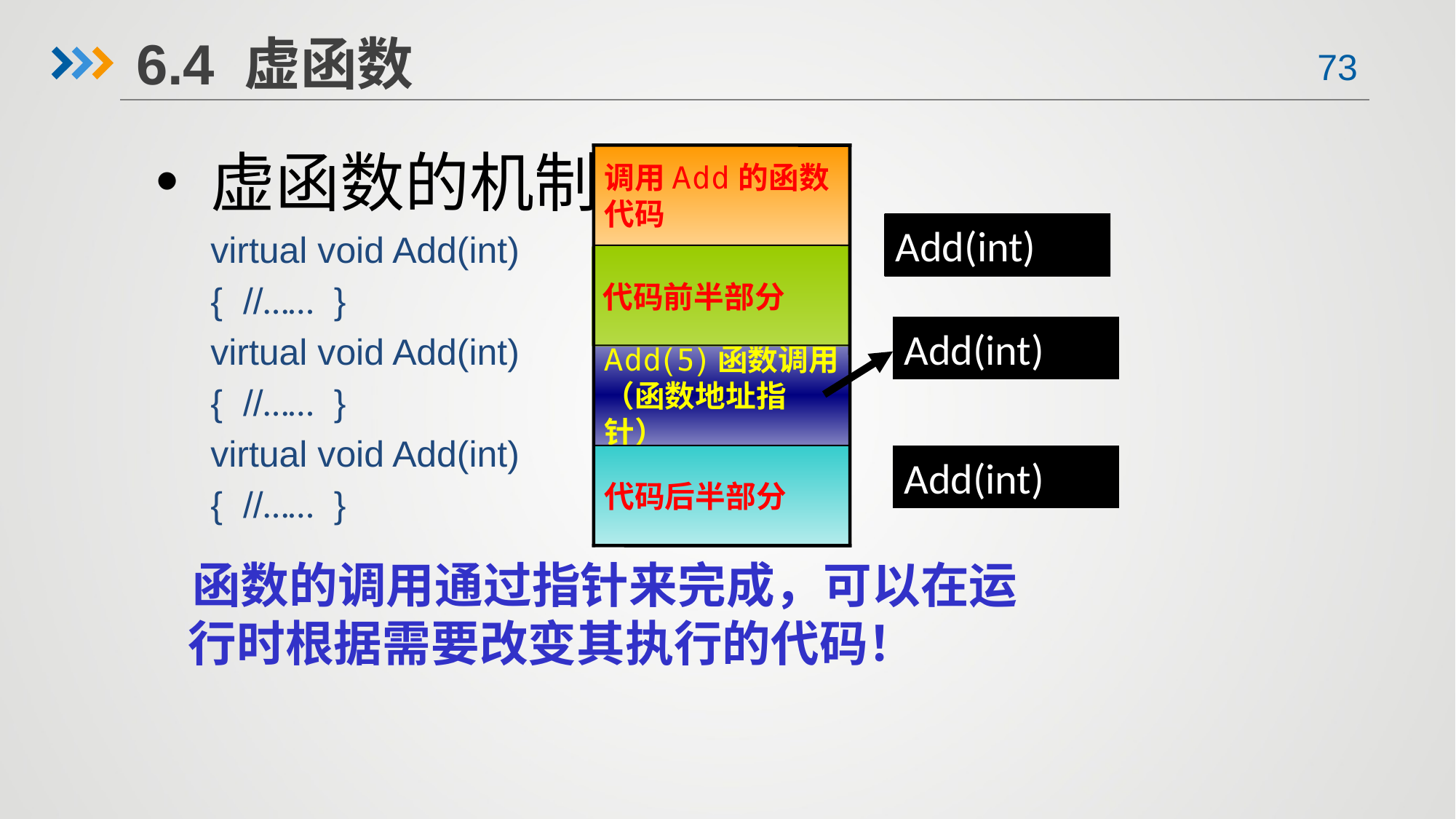

6.4 虚函数
虚函数的机制
	virtual void Add(int)
	{  //……  }
	virtual void Add(int)
	{  //……  }
	virtual void Add(int)
	{  //……  }
调用Add的函数
代码

代码前半部分
Add(5)函数调用
（函数地址指针）

代码后半部分

Add(int)
Add(int)

Add(int)
   函数的调用通过指针来完成，可以在运行时根据需要改变其执行的代码！